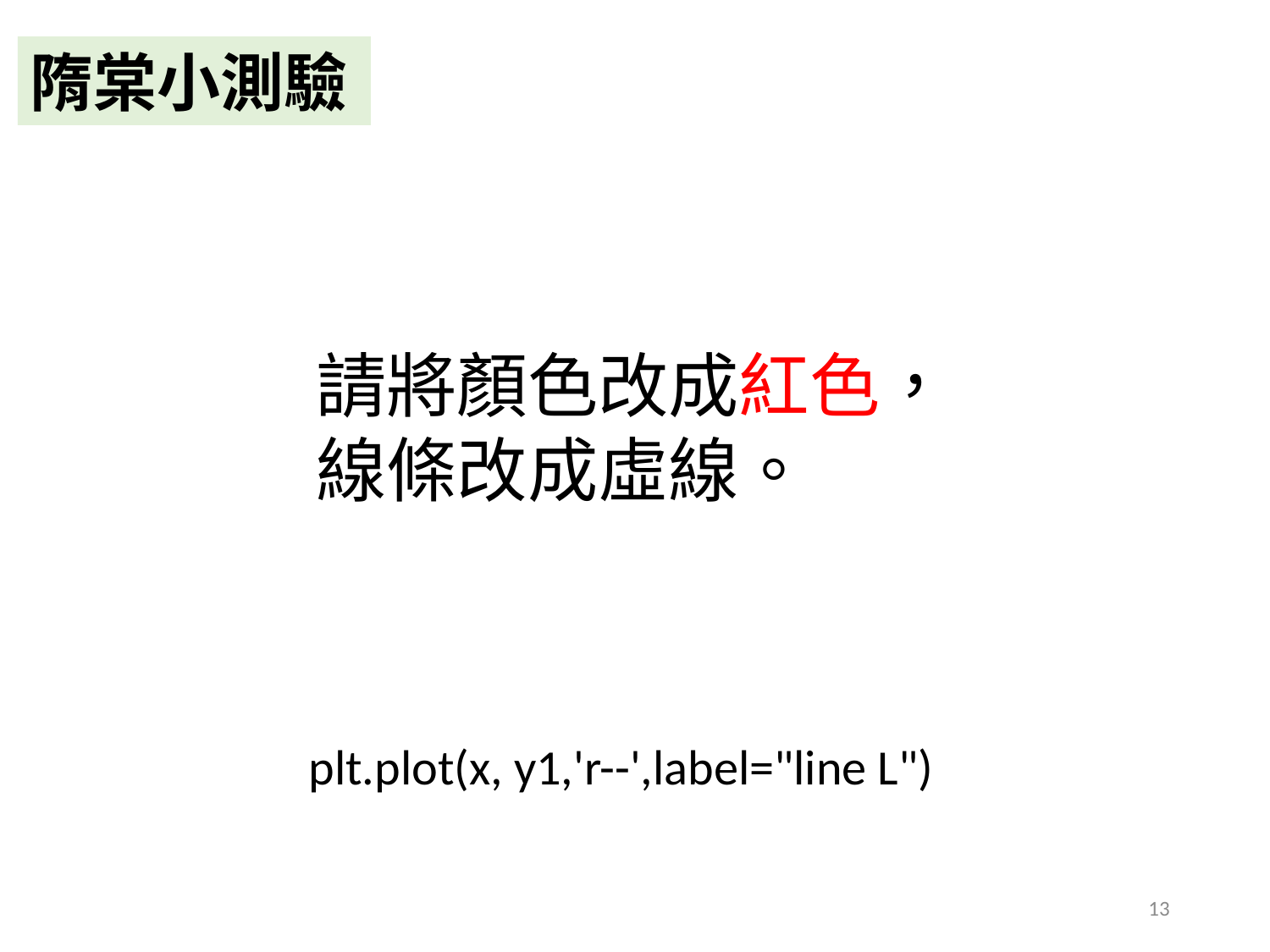

隋棠小測驗
請將顏色改成紅色，
線條改成虛線。
plt.plot(x, y1,'r--',label="line L")
13